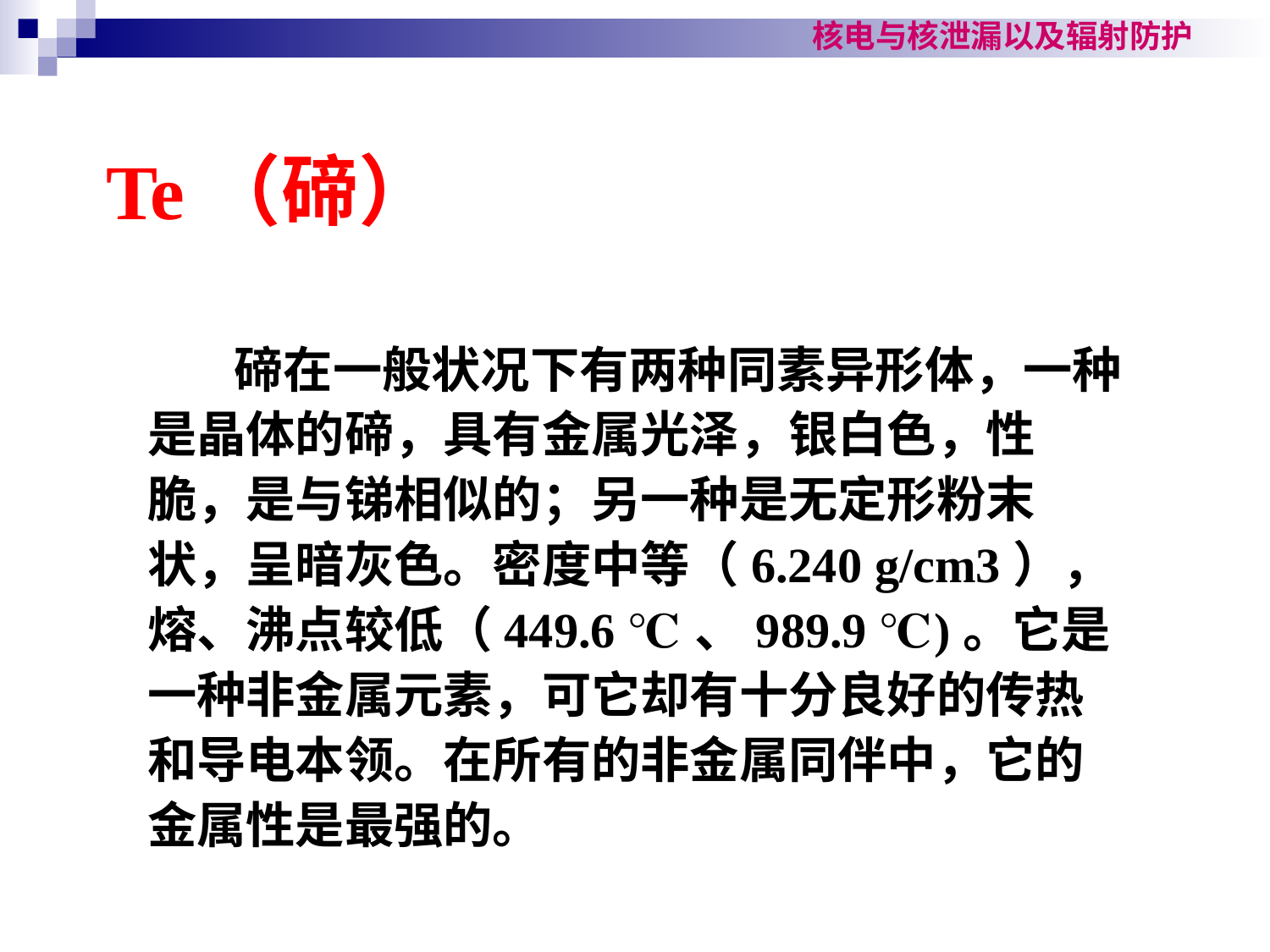

Te（碲）
           碲在一般状况下有两种同素异形体，一种是晶体的碲，具有金属光泽，银白色，性脆，是与锑相似的；另一种是无定形粉末状，呈暗灰色。密度中等（6.240 g/cm3），熔、沸点较低（449.6 ℃、989.9 ℃)。它是一种非金属元素，可它却有十分良好的传热和导电本领。在所有的非金属同伴中，它的金属性是最强的。